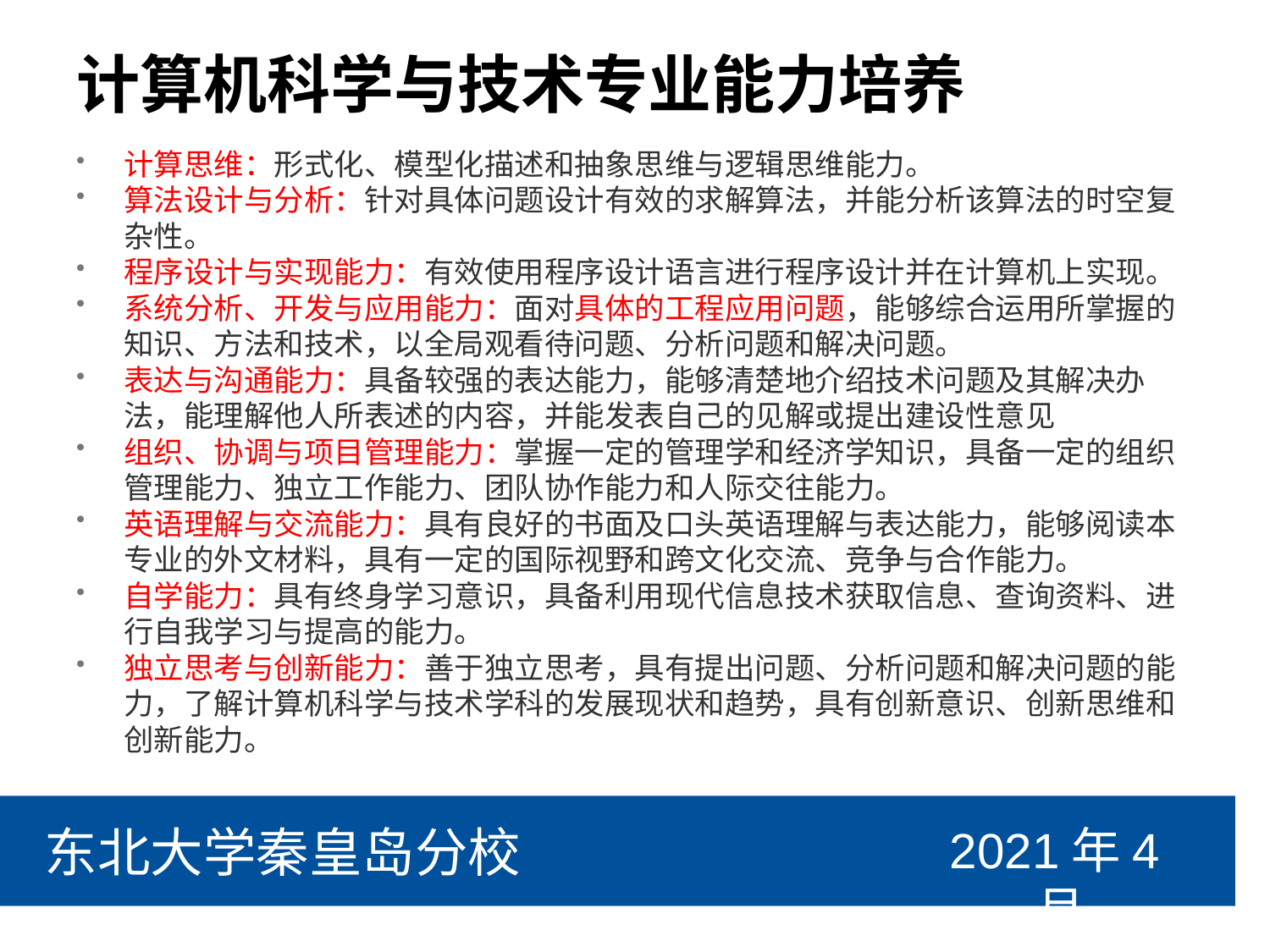

# 计算机科学与技术专业能力培养
计算思维：形式化、模型化描述和抽象思维与逻辑思维能力。
算法设计与分析：针对具体问题设计有效的求解算法，并能分析该算法的时空复杂性。
程序设计与实现能力：有效使用程序设计语言进行程序设计并在计算机上实现。
系统分析、开发与应用能力：面对具体的工程应用问题，能够综合运用所掌握的知识、方法和技术，以全局观看待问题、分析问题和解决问题。
表达与沟通能力：具备较强的表达能力，能够清楚地介绍技术问题及其解决办法，能理解他人所表述的内容，并能发表自己的见解或提出建设性意见
组织、协调与项目管理能力：掌握一定的管理学和经济学知识，具备一定的组织管理能力、独立工作能力、团队协作能力和人际交往能力。
英语理解与交流能力：具有良好的书面及口头英语理解与表达能力，能够阅读本专业的外文材料，具有一定的国际视野和跨文化交流、竞争与合作能力。
自学能力：具有终身学习意识，具备利用现代信息技术获取信息、查询资料、进行自我学习与提高的能力。
独立思考与创新能力：善于独立思考，具有提出问题、分析问题和解决问题的能力，了解计算机科学与技术学科的发展现状和趋势，具有创新意识、创新思维和创新能力。